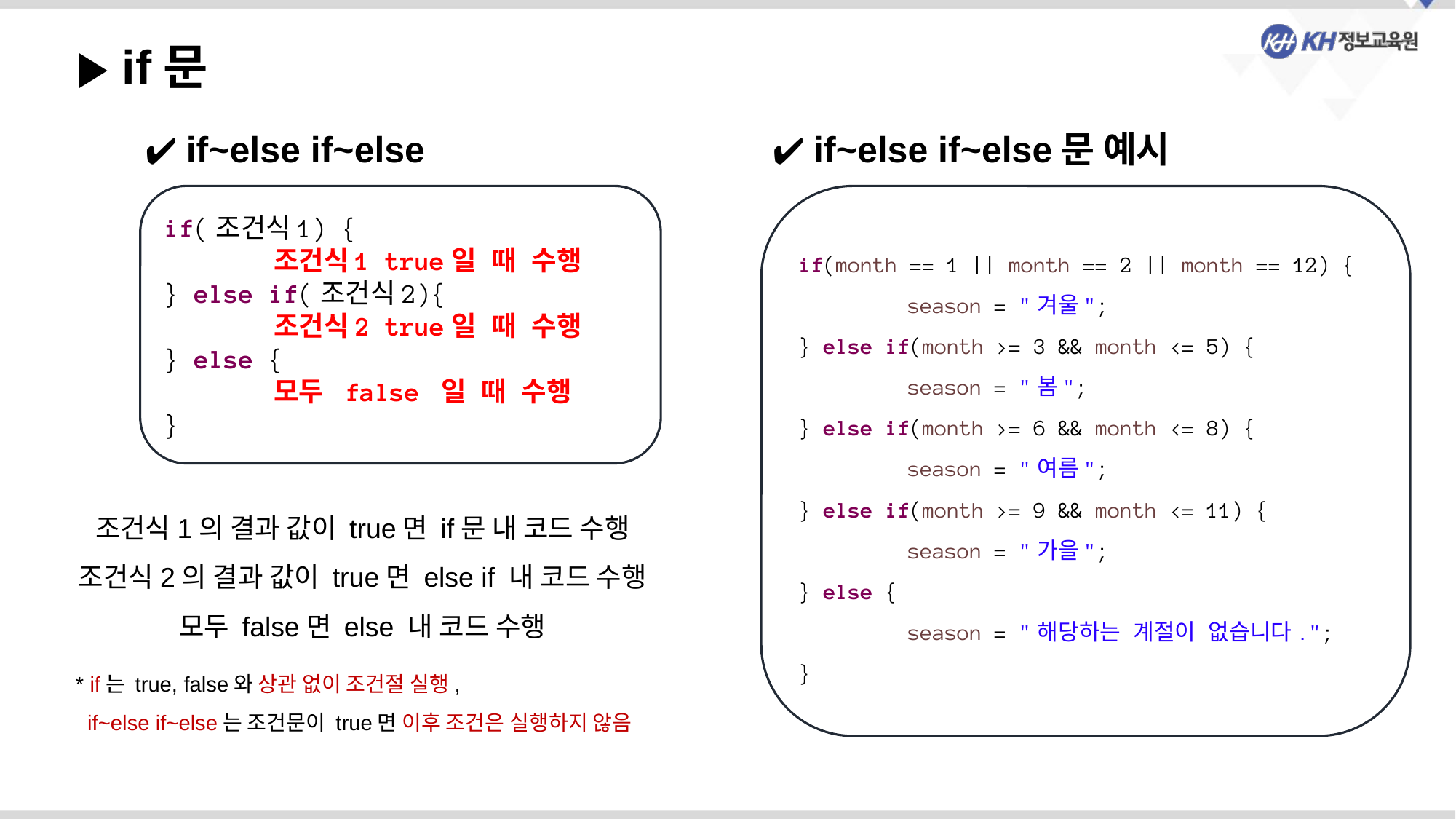

▶ if문
if~else if~else
if~else if~else문 예시
if(조건식1) {
	조건식1 true일 때 수행
} else if(조건식2){
	조건식2 true일 때 수행
} else {
	모두 false 일 때 수행
}
if(month == 1 || month == 2 || month == 12) {
	season = "겨울";
} else if(month >= 3 && month <= 5) {
	season = "봄";
} else if(month >= 6 && month <= 8) {
	season = "여름";
} else if(month >= 9 && month <= 11) {
	season = "가을";
} else {
	season = "해당하는 계절이 없습니다.";
}
조건식1의 결과 값이 true면 if문 내 코드 수행
조건식2의 결과 값이 true면 else if 내 코드 수행
모두 false면 else 내 코드 수행
* if는 true, false와 상관 없이 조건절 실행,
  if~else if~else는 조건문이 true면 이후 조건은 실행하지 않음